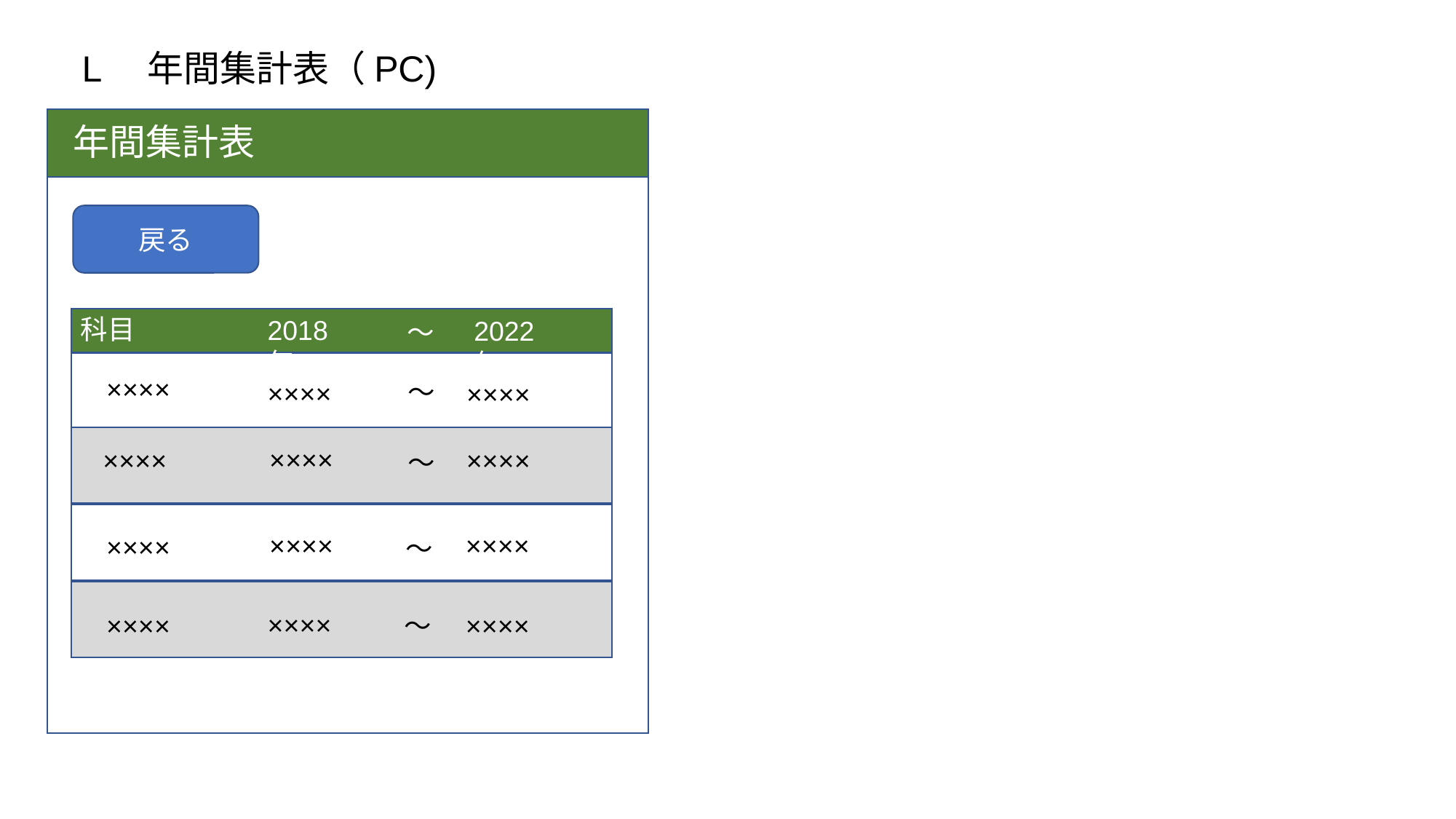

L　年間集計表（PC)

年間集計表
戻る
科目
2018年

2022年
～

××××
～
××××
××××

××××
××××
××××
～

××××
××××
××××
～

××××
～
××××
××××